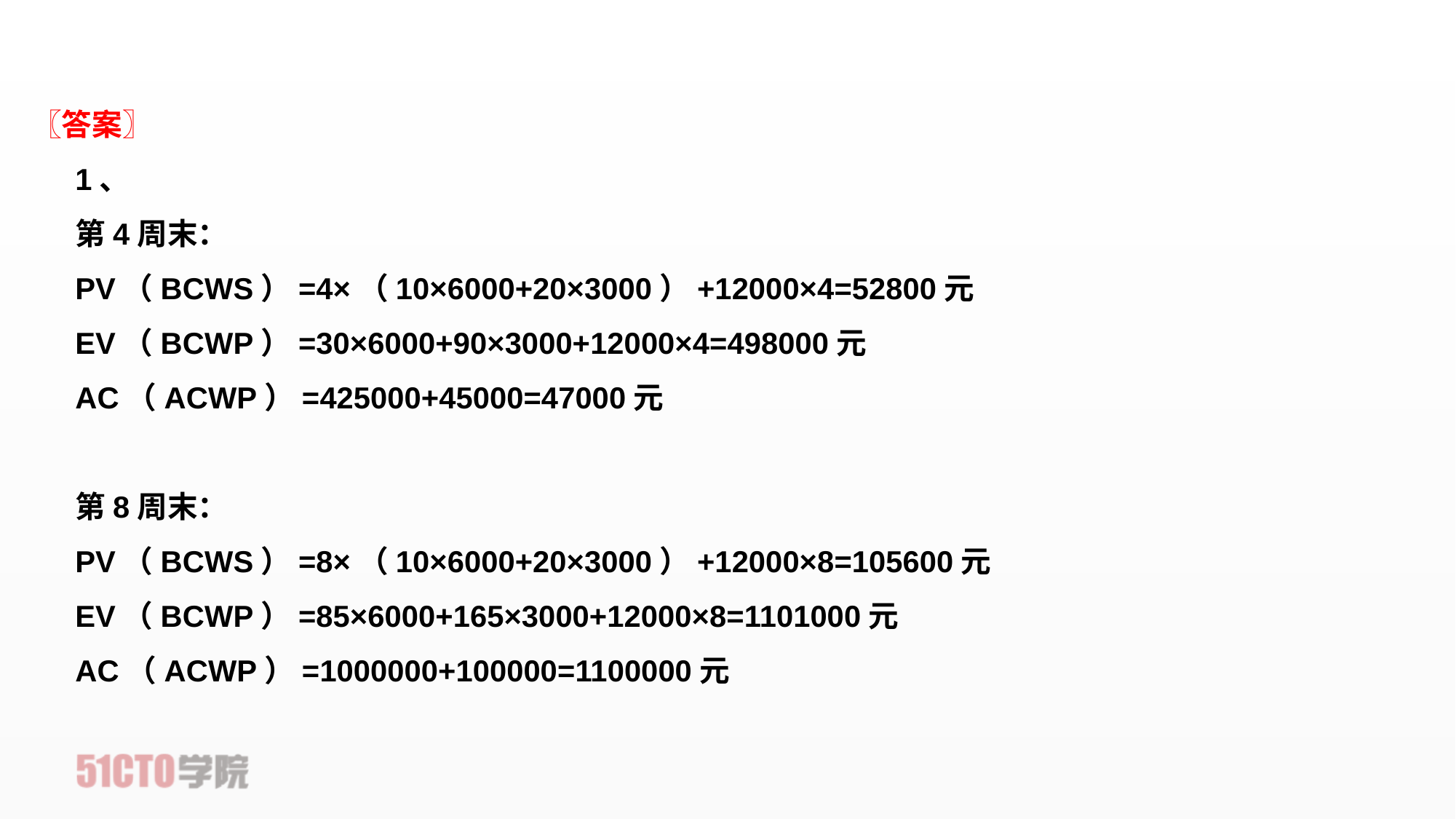

〖答案〗
1、
第4周末：
PV（BCWS）=4×（10×6000+20×3000）+12000×4=52800元
EV（BCWP）=30×6000+90×3000+12000×4=498000元
AC（ACWP）=425000+45000=47000元

第8周末：
PV（BCWS）=8×（10×6000+20×3000）+12000×8=105600元
EV（BCWP）=85×6000+165×3000+12000×8=1101000元
AC（ACWP）=1000000+100000=1100000元